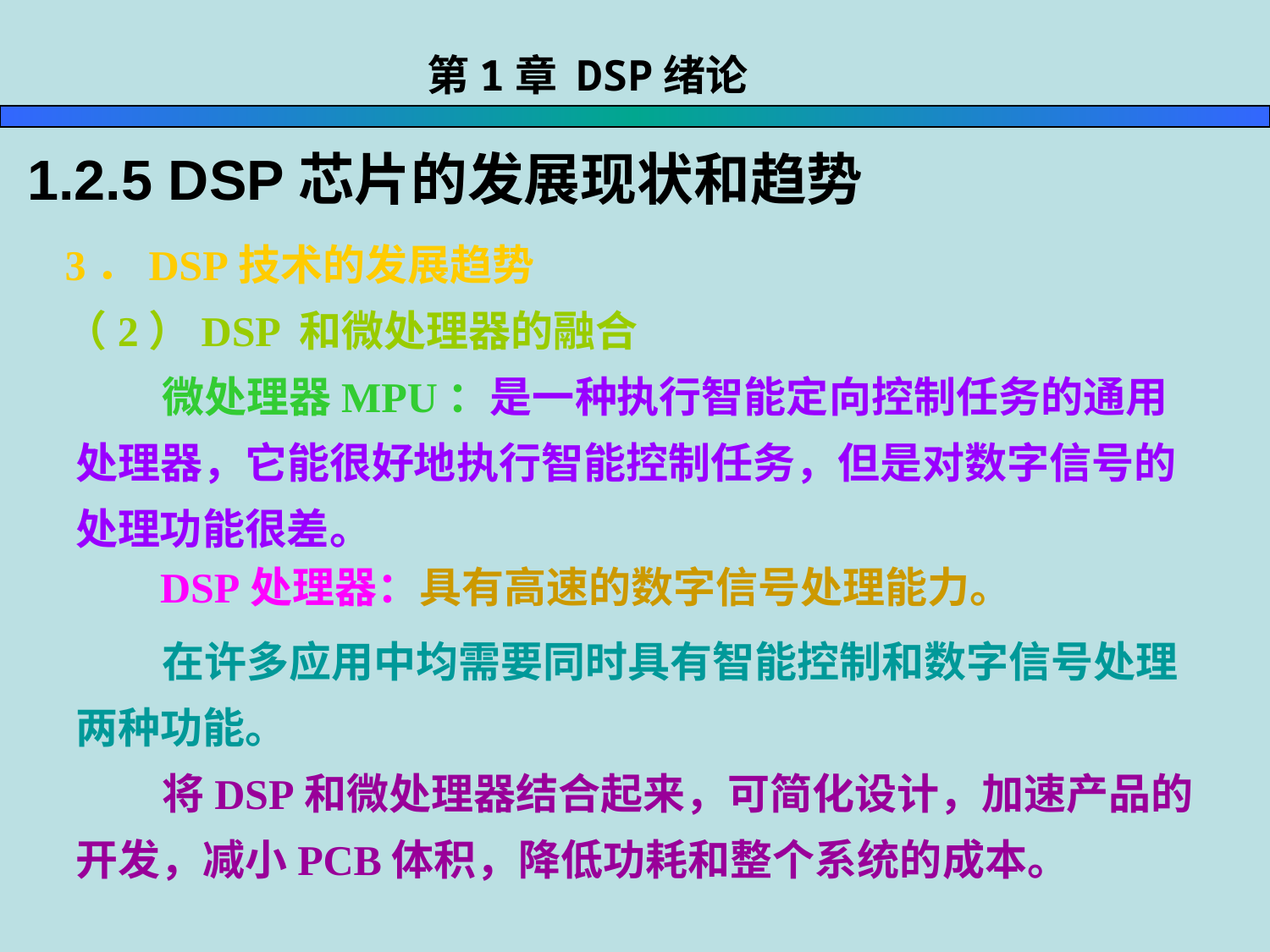

第1章 DSP绪论

1.2.5 DSP芯片的发展现状和趋势
3．DSP技术的发展趋势
（2）DSP 和微处理器的融合
        微处理器MPU：是一种执行智能定向控制任务的通用处理器，它能很好地执行智能控制任务，但是对数字信号的处理功能很差。
        DSP处理器：具有高速的数字信号处理能力。
        在许多应用中均需要同时具有智能控制和数字信号处理两种功能。
        将DSP和微处理器结合起来，可简化设计，加速产品的开发，减小PCB体积，降低功耗和整个系统的成本。
34